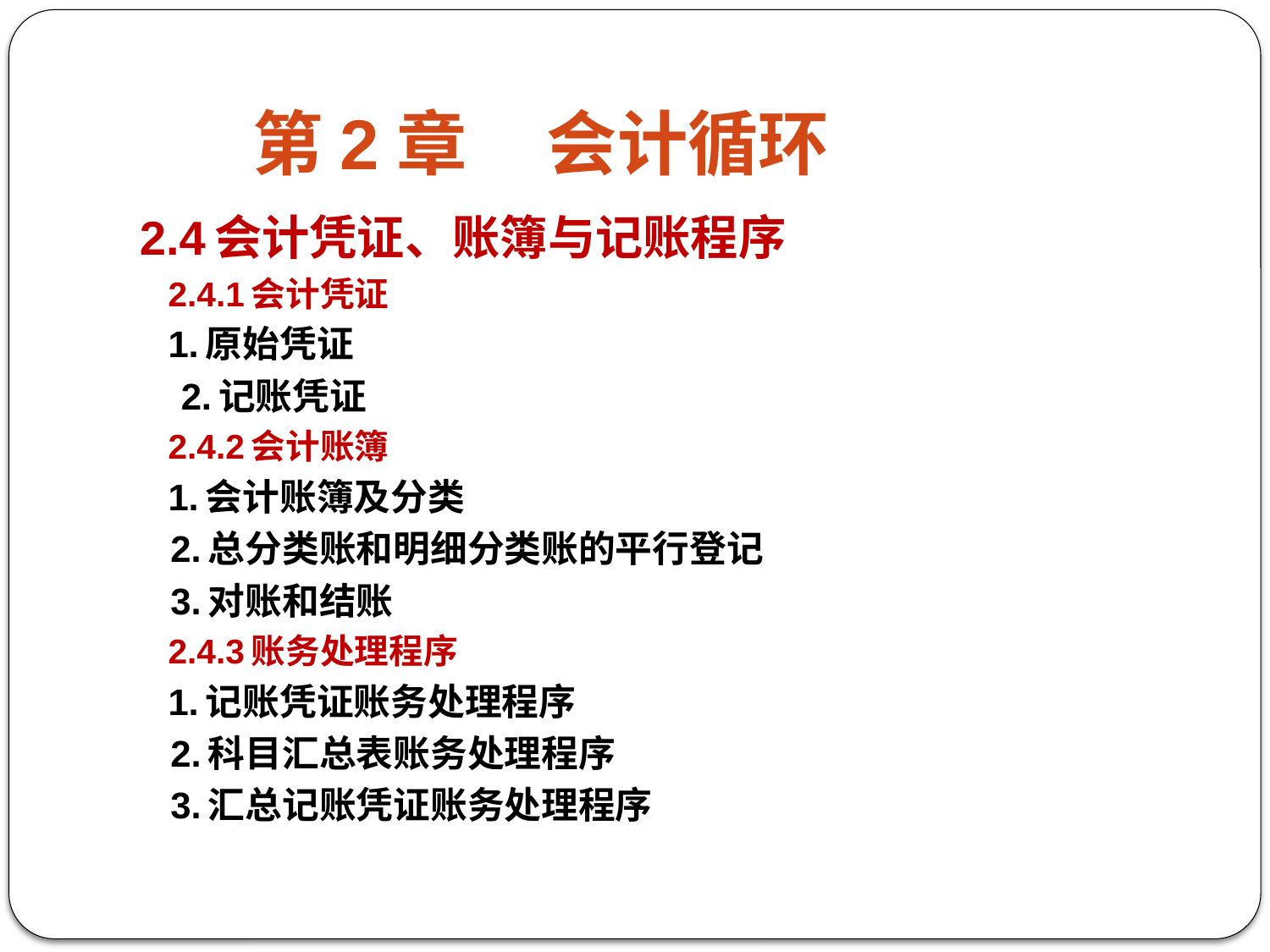

# 第2章     会计循环
2.4会计凭证、账簿与记账程序
   2.4.1会计凭证
   1.原始凭证
    2.记账凭证
   2.4.2会计账簿
   1.会计账簿及分类
   2.总分类账和明细分类账的平行登记
   3.对账和结账
   2.4.3账务处理程序
   1.记账凭证账务处理程序
   2.科目汇总表账务处理程序
   3.汇总记账凭证账务处理程序